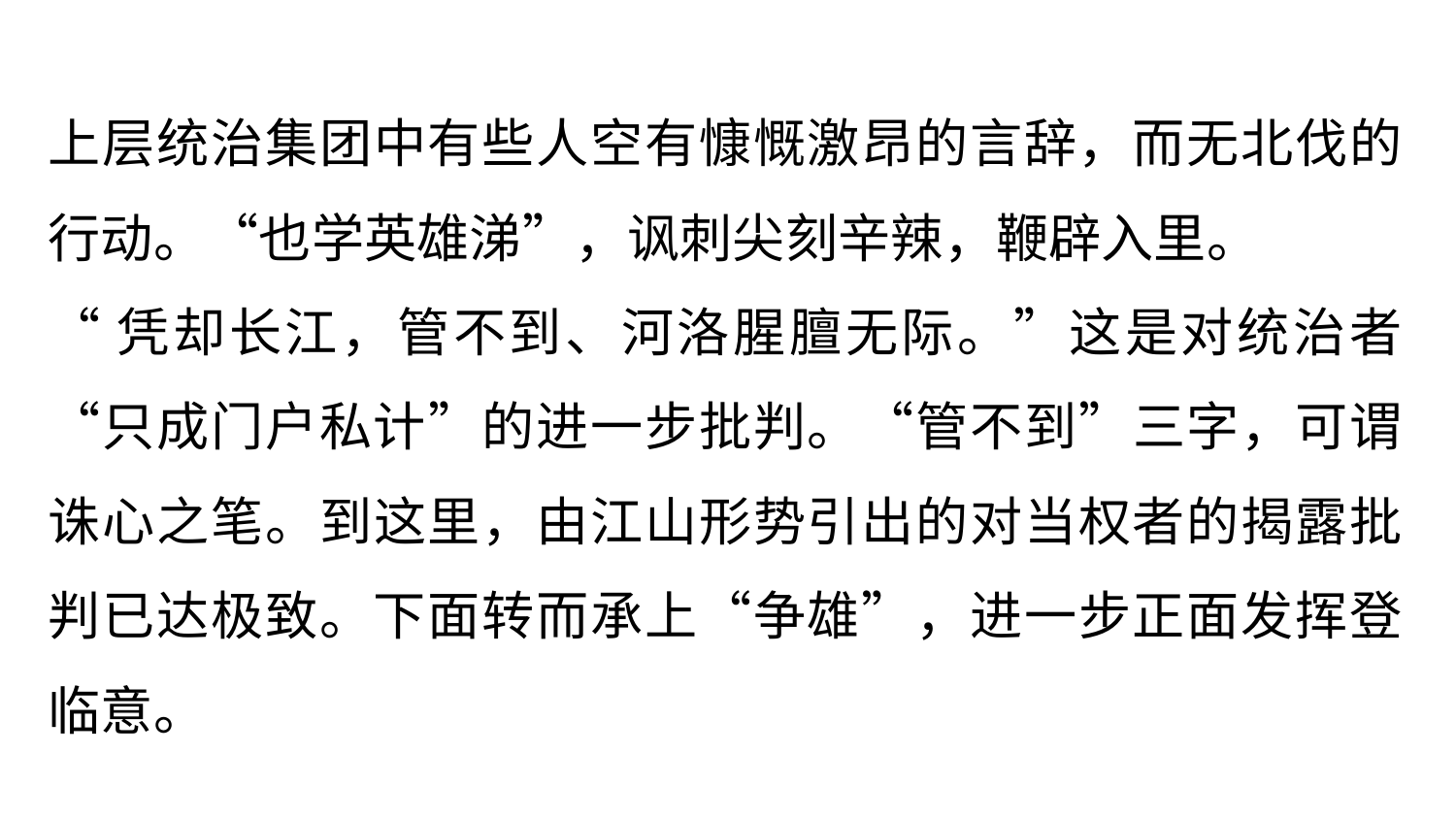

上层统治集团中有些人空有慷慨激昂的言辞，而无北伐的行动。“也学英雄涕”，讽刺尖刻辛辣，鞭辟入里。
“凭却长江，管不到、河洛腥膻无际。”这是对统治者“只成门户私计”的进一步批判。“管不到”三字，可谓诛心之笔。到这里，由江山形势引出的对当权者的揭露批判已达极致。下面转而承上“争雄”，进一步正面发挥登临意。